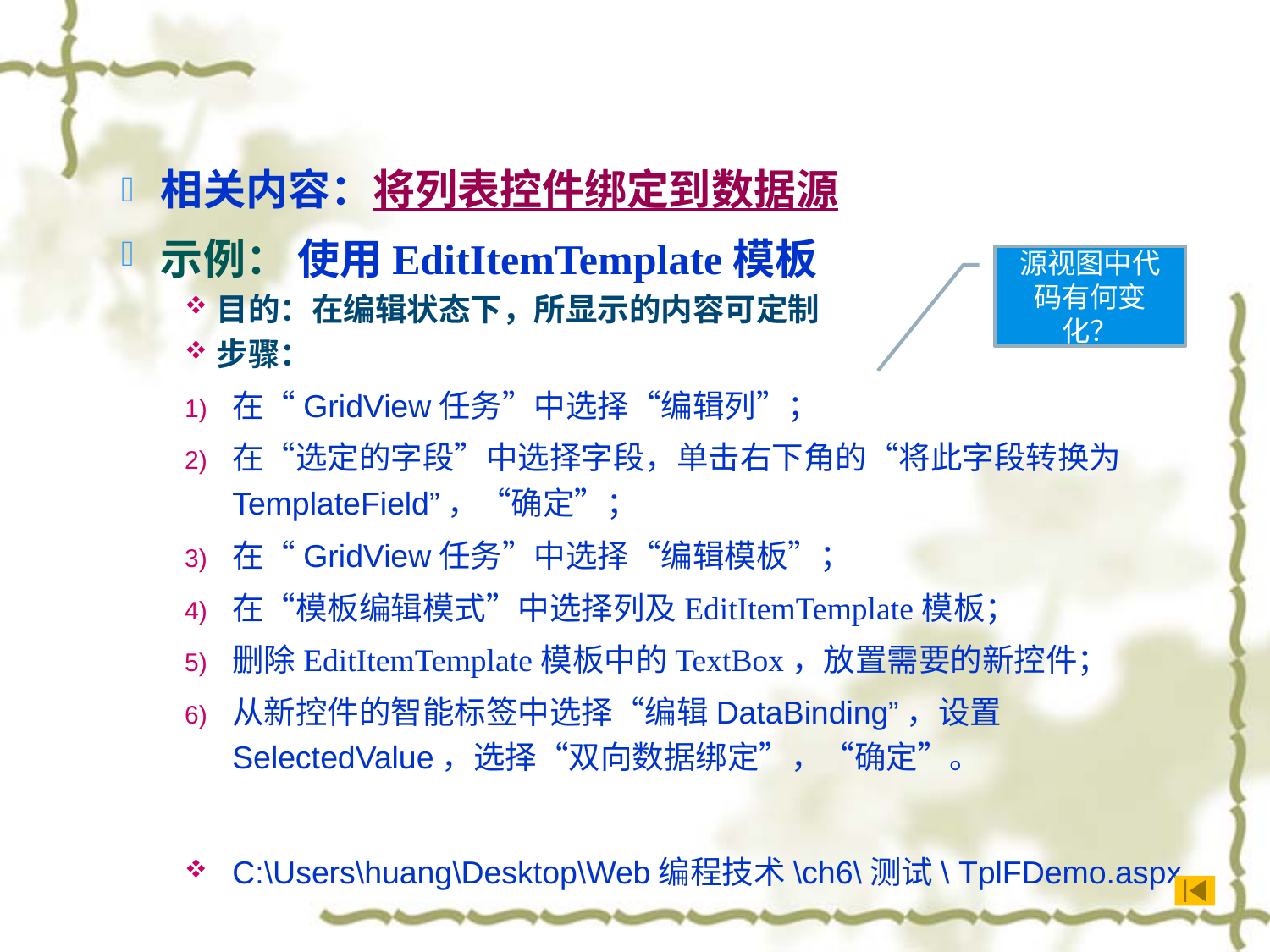

相关内容：将列表控件绑定到数据源
示例： 使用EditItemTemplate模板
目的：在编辑状态下，所显示的内容可定制
步骤：
在“GridView任务”中选择“编辑列”；
在“选定的字段”中选择字段，单击右下角的“将此字段转换为TemplateField”，“确定”；
在“GridView任务”中选择“编辑模板”；
在“模板编辑模式”中选择列及EditItemTemplate模板；
删除EditItemTemplate模板中的TextBox，放置需要的新控件；
从新控件的智能标签中选择“编辑DataBinding”，设置SelectedValue，选择“双向数据绑定”，“确定”。

C:\Users\huang\Desktop\Web编程技术\ch6\测试\ TplFDemo.aspx
源视图中代码有何变化？